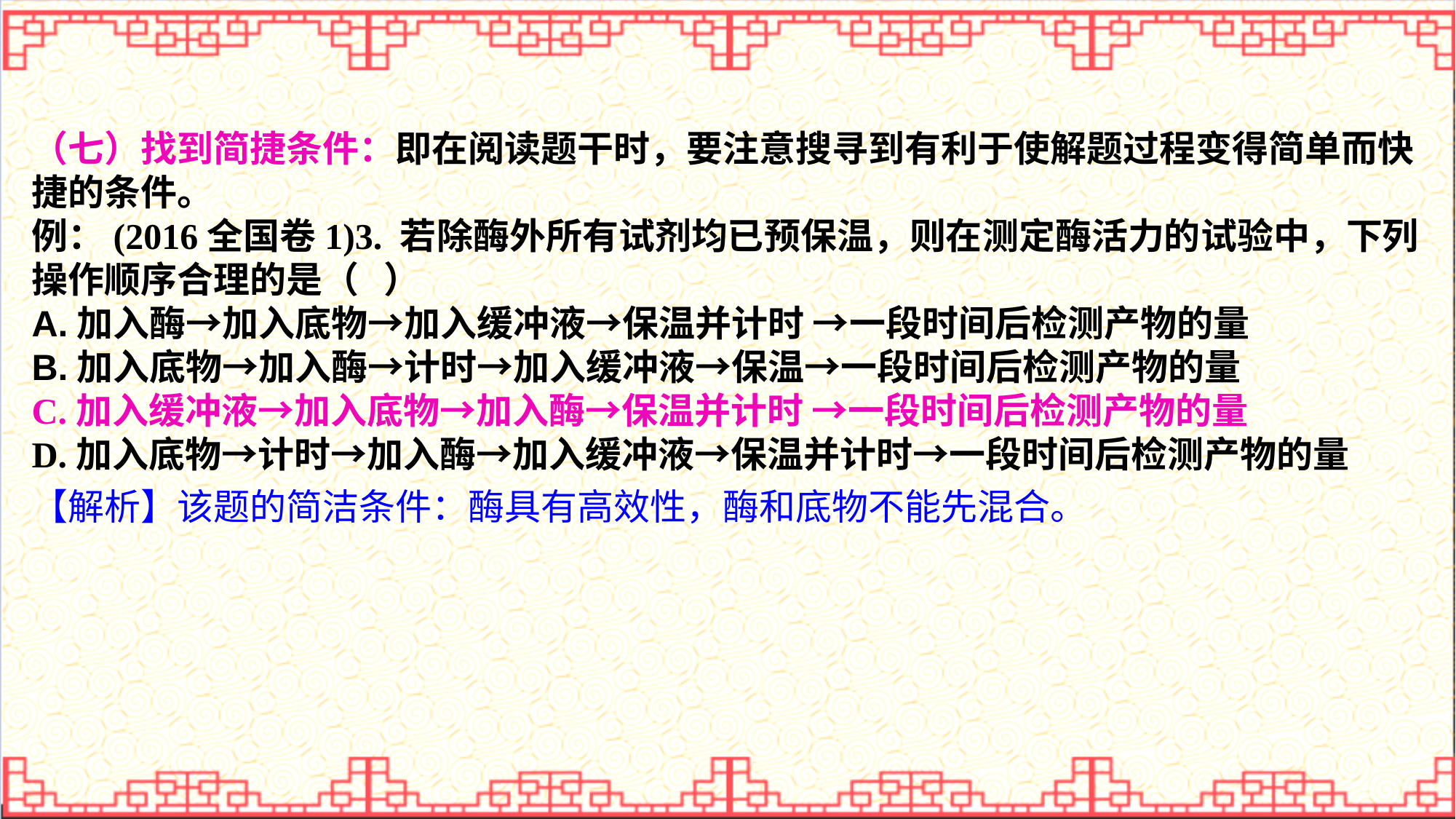

（七）找到简捷条件：即在阅读题干时，要注意搜寻到有利于使解题过程变得简单而快捷的条件。例：(2016全国卷1)3. 若除酶外所有试剂均已预保温，则在测定酶活力的试验中，下列操作顺序合理的是（   ）A.加入酶→加入底物→加入缓冲液→保温并计时 →一段时间后检测产物的量B.加入底物→加入酶→计时→加入缓冲液→保温→一段时间后检测产物的量C.加入缓冲液→加入底物→加入酶→保温并计时 →一段时间后检测产物的量D.加入底物→计时→加入酶→加入缓冲液→保温并计时→一段时间后检测产物的量【解析】该题的简洁条件：酶具有高效性，酶和底物不能先混合。